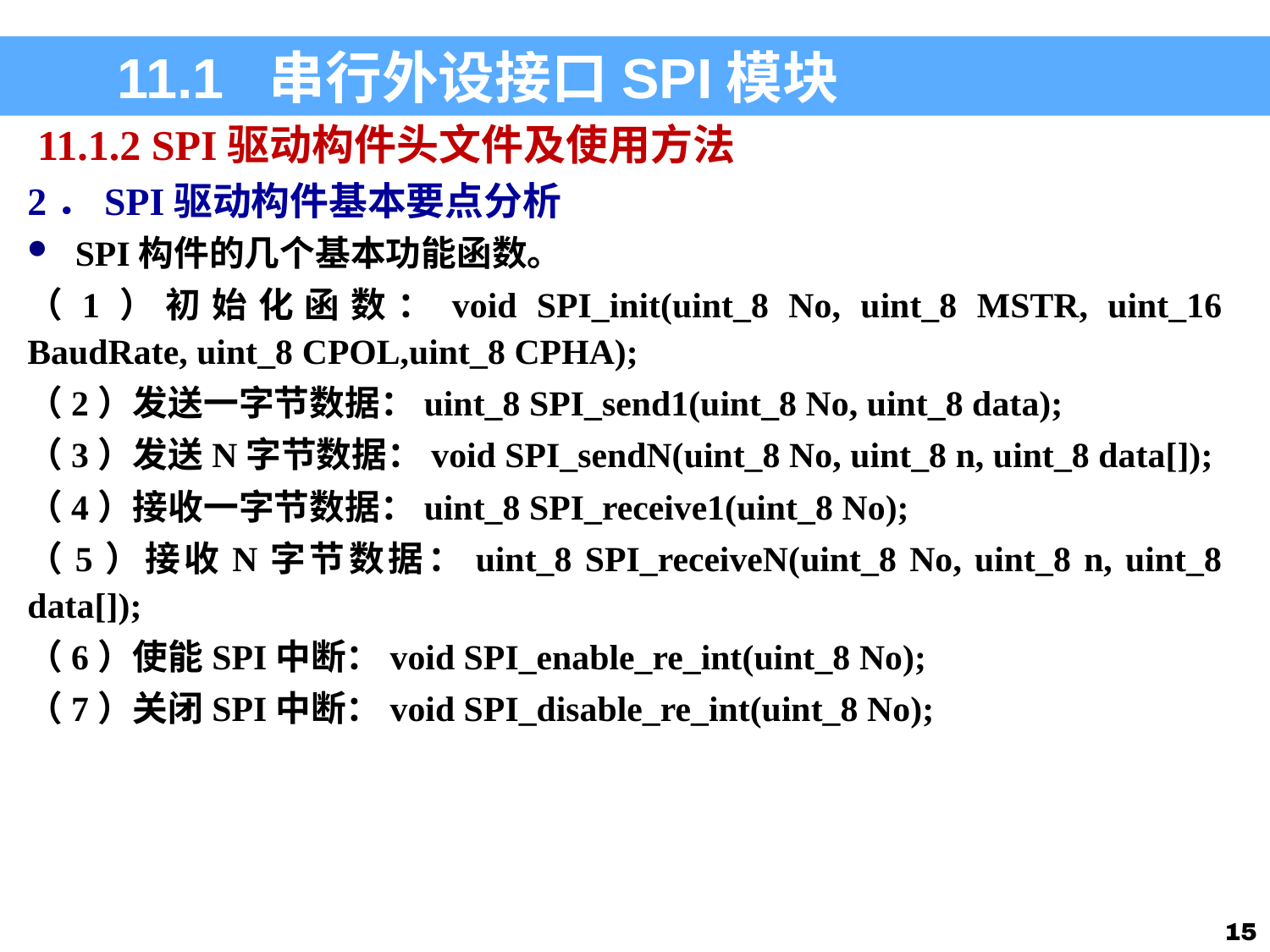

11.1  串行外设接口SPI模块
11.1.2 SPI驱动构件头文件及使用方法
2．SPI驱动构件基本要点分析
SPI构件的几个基本功能函数。
（1）初始化函数：void SPI_init(uint_8 No, uint_8 MSTR, uint_16 BaudRate, uint_8 CPOL,uint_8 CPHA);
（2）发送一字节数据：uint_8 SPI_send1(uint_8 No, uint_8 data);
（3）发送N字节数据：void SPI_sendN(uint_8 No, uint_8 n, uint_8 data[]);
（4）接收一字节数据：uint_8 SPI_receive1(uint_8 No);
（5）接收N字节数据：uint_8 SPI_receiveN(uint_8 No, uint_8 n, uint_8 data[]);
（6）使能SPI中断：void SPI_enable_re_int(uint_8 No);
（7）关闭SPI中断：void SPI_disable_re_int(uint_8 No);
15